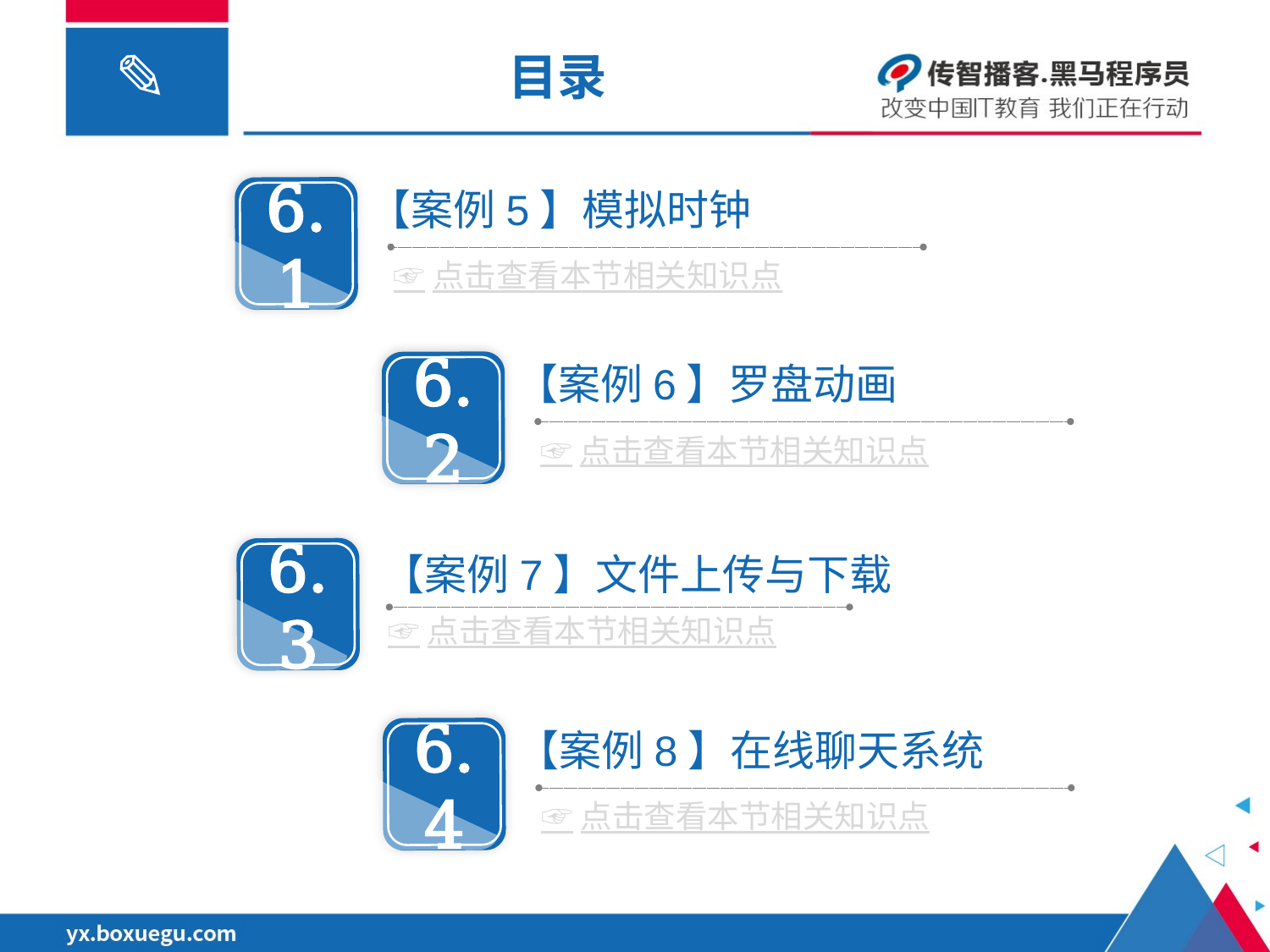

# 目录
6.1

【案例5】模拟时钟
☞点击查看本节相关知识点
6.2

【案例6】罗盘动画
☞点击查看本节相关知识点
6.3

【案例7】文件上传与下载
☞点击查看本节相关知识点
6.4

【案例8】在线聊天系统
☞点击查看本节相关知识点